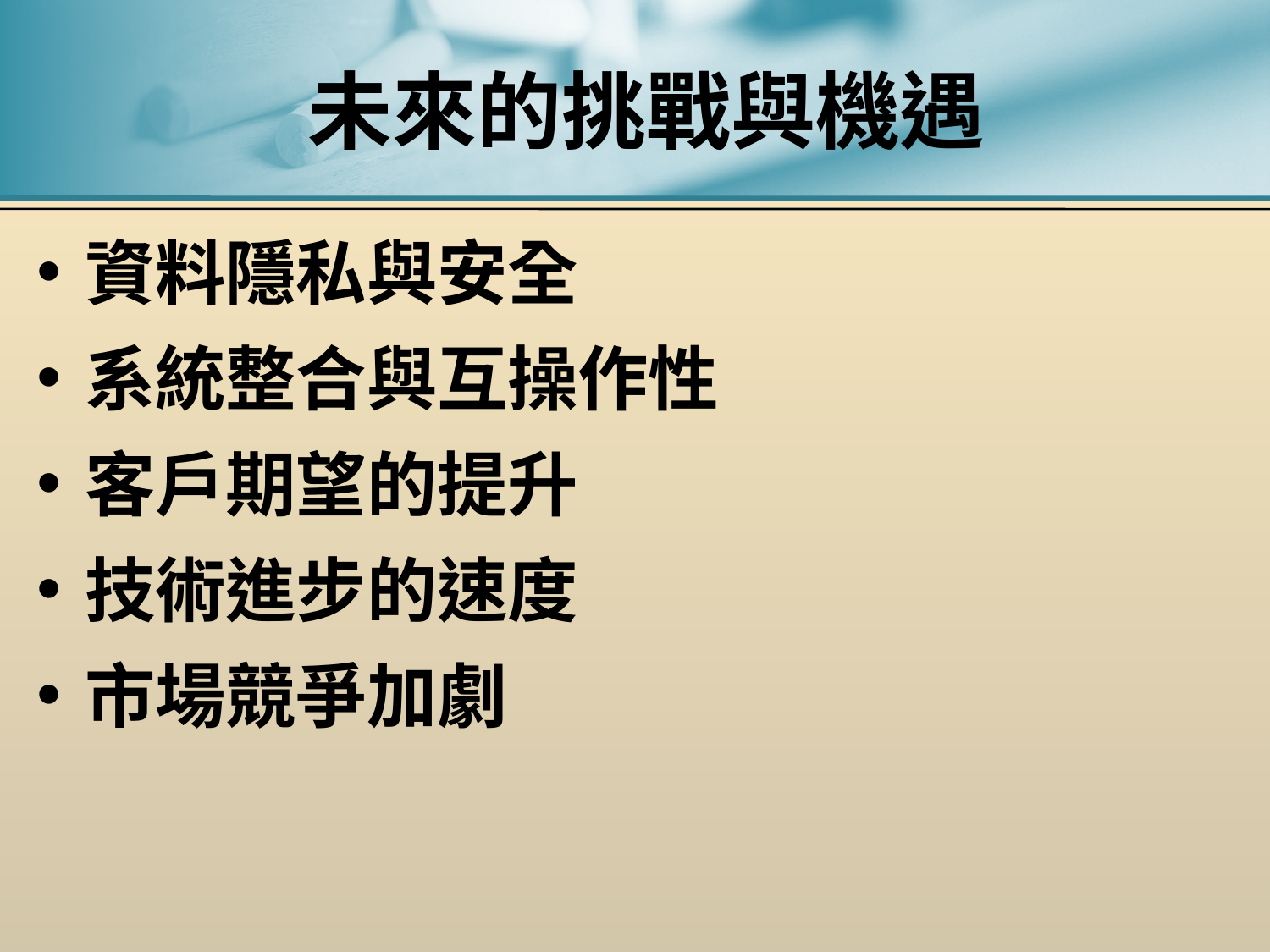

# 未來的挑戰與機遇
資料隱私與安全
系統整合與互操作性
客戶期望的提升
技術進步的速度
市場競爭加劇